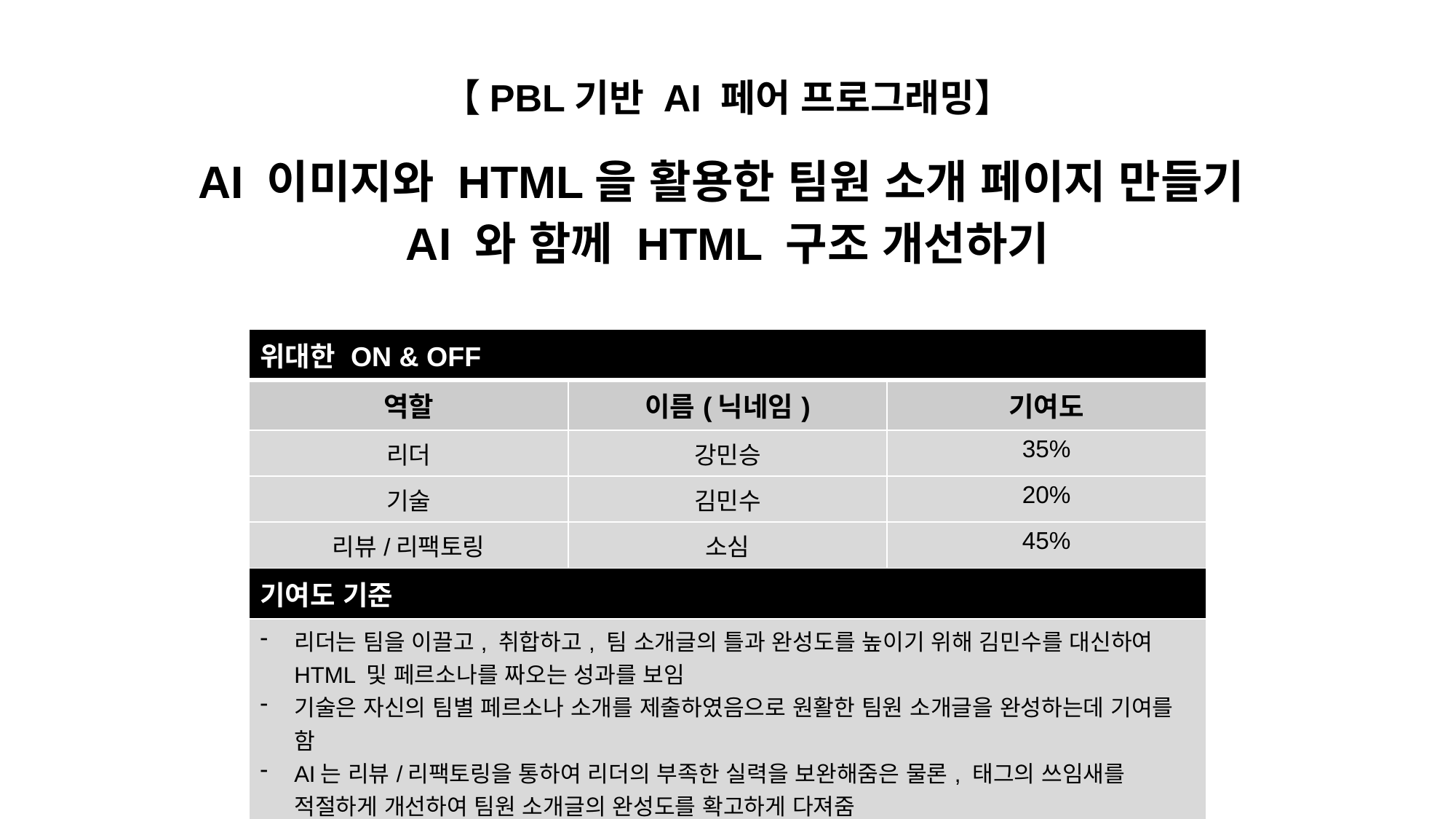

【PBL기반 AI 페어 프로그래밍】

AI 이미지와 HTML을 활용한 팀원 소개 페이지 만들기
AI 와 함께 HTML 구조 개선하기
| 위대한 ON & OFF |  |  |
| --- | --- | --- |
| 역할 | 이름(닉네임) | 기여도 |
| 리더 | 강민승 | 35% |
| 기술 | 김민수 | 20% |
| 리뷰/리팩토링 | 소심 | 45% |
| 기여도 기준 |  |  |
| 리더는 팀을 이끌고, 취합하고, 팀 소개글의 틀과 완성도를 높이기 위해 김민수를 대신하여 HTML 및 페르소나를 짜오는 성과를 보임 기술은 자신의 팀별 페르소나 소개를 제출하였음으로 원활한 팀원 소개글을 완성하는데 기여를 함 AI는 리뷰/리팩토링을 통하여 리더의 부족한 실력을 보완해줌은 물론, 태그의 쓰임새를 적절하게 개선하여 팀원 소개글의 완성도를 확고하게 다져줌 |  |  |